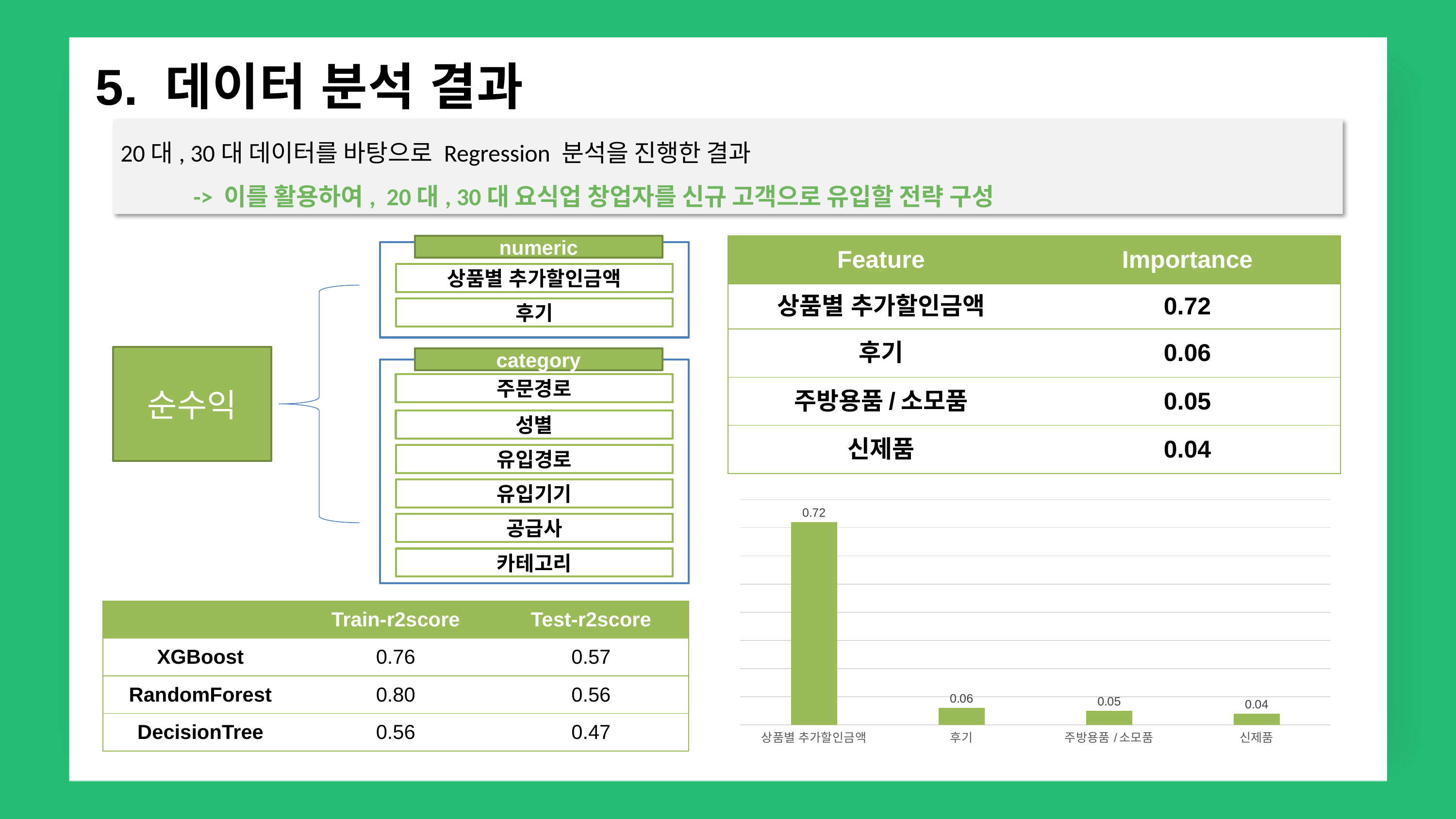

5. 데이터 분석 결과
20대, 30대 데이터를 바탕으로 Regression 분석을 진행한 결과
	-> 이를 활용하여,  20대, 30대 요식업 창업자를 신규 고객으로 유입할 전략 구성
numeric

상품별 추가할인금액

후기
순수익
category

유입경로
유입기기
공급사
카테고리
| Feature | Importance |
| --- | --- |
| 상품별 추가할인금액 | 0.72 |
| 후기 | 0.06 |
| 주방용품/소모품 | 0.05 |
| 신제품 | 0.04 |
주문경로
성별

### Chart

| Category | 계열 1 |
|---|---|
| 상품별 추가할인금액 | 0.72 |
| 후기 | 0.06 |
| 주방용품/소모품 | 0.05 |
| 신제품 | 0.04 |
|  | Train-r2score | Test-r2score |
| --- | --- | --- |
| XGBoost | 0.76 | 0.57 |
| RandomForest | 0.80 | 0.56 |
| DecisionTree | 0.56 | 0.47 |